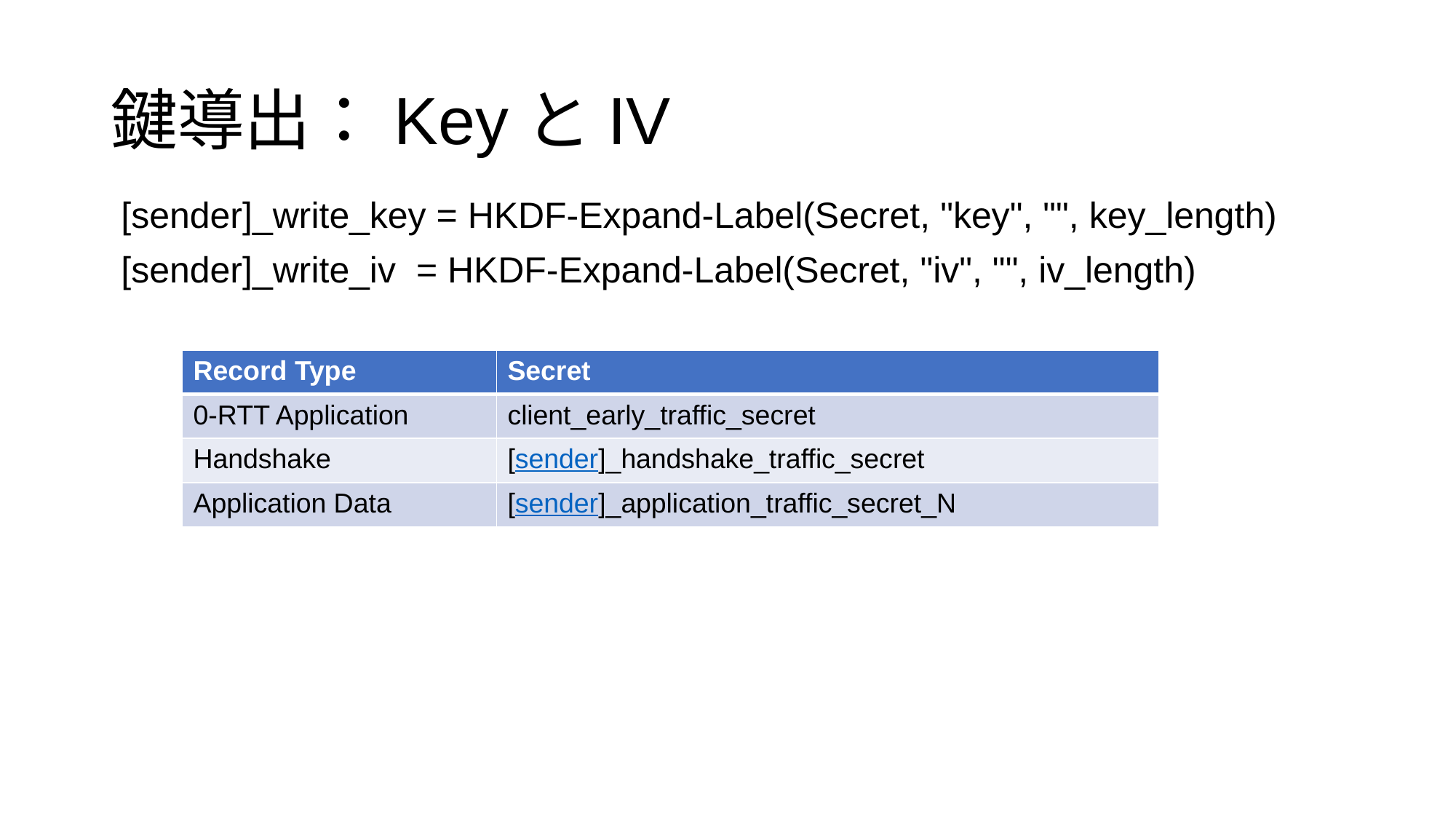

# 鍵導出：KeyとIV
 [sender]_write_key = HKDF-Expand-Label(Secret, "key", "", key_length)
 [sender]_write_iv  = HKDF-Expand-Label(Secret, "iv", "", iv_length)
| Record Type | Secret |
| --- | --- |
| 0-RTT Application | client\_early\_traffic\_secret |
| Handshake | [sender]\_handshake\_traffic\_secret |
| Application Data | [sender]\_application\_traffic\_secret\_N |